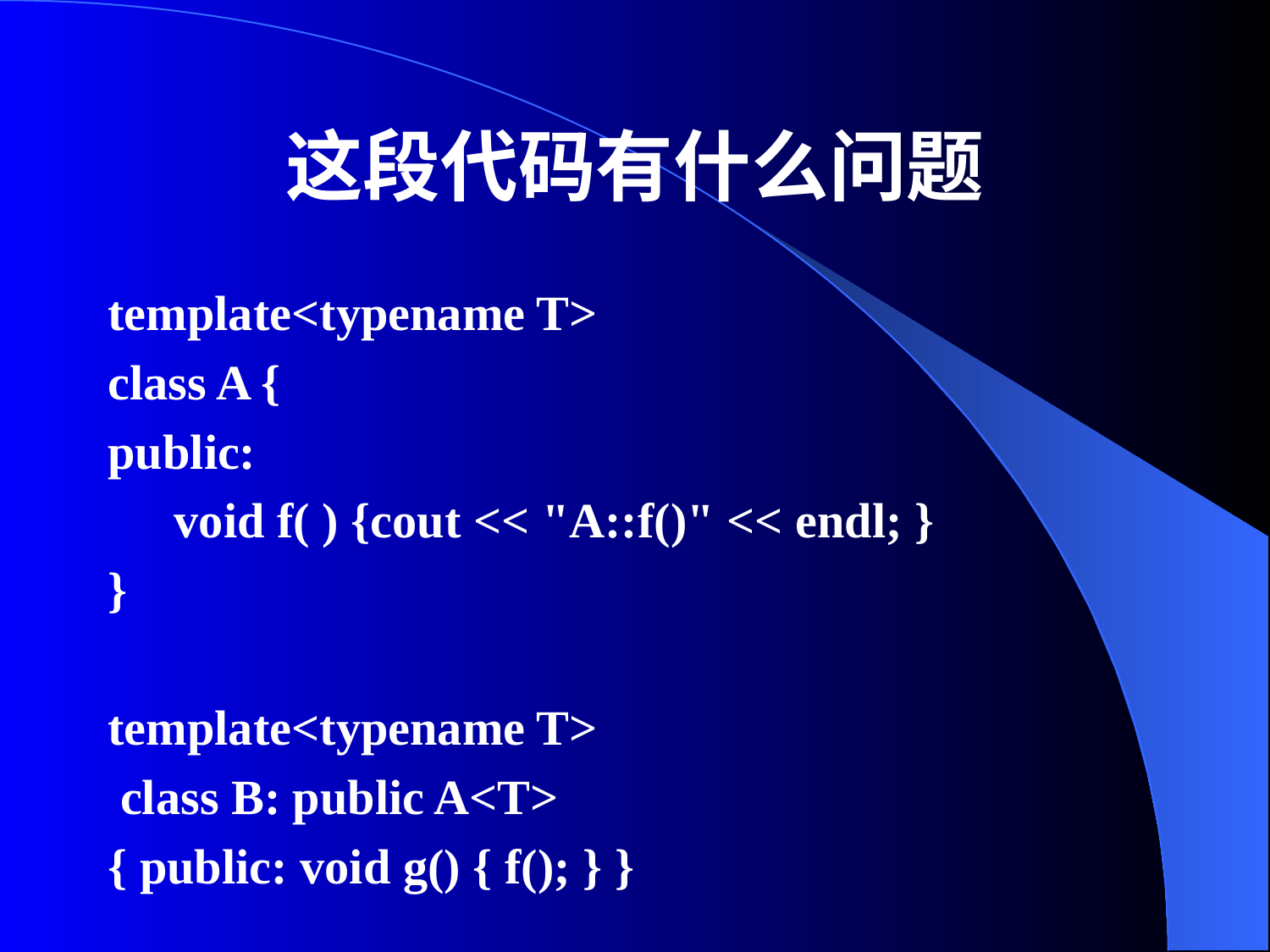

# 这段代码有什么问题
template<typename T>
class A {
public:
	void f( ) {cout << "A::f()" << endl; }
}

template<typename T>
 class B: public A<T>
{ public: void g() { f(); } }